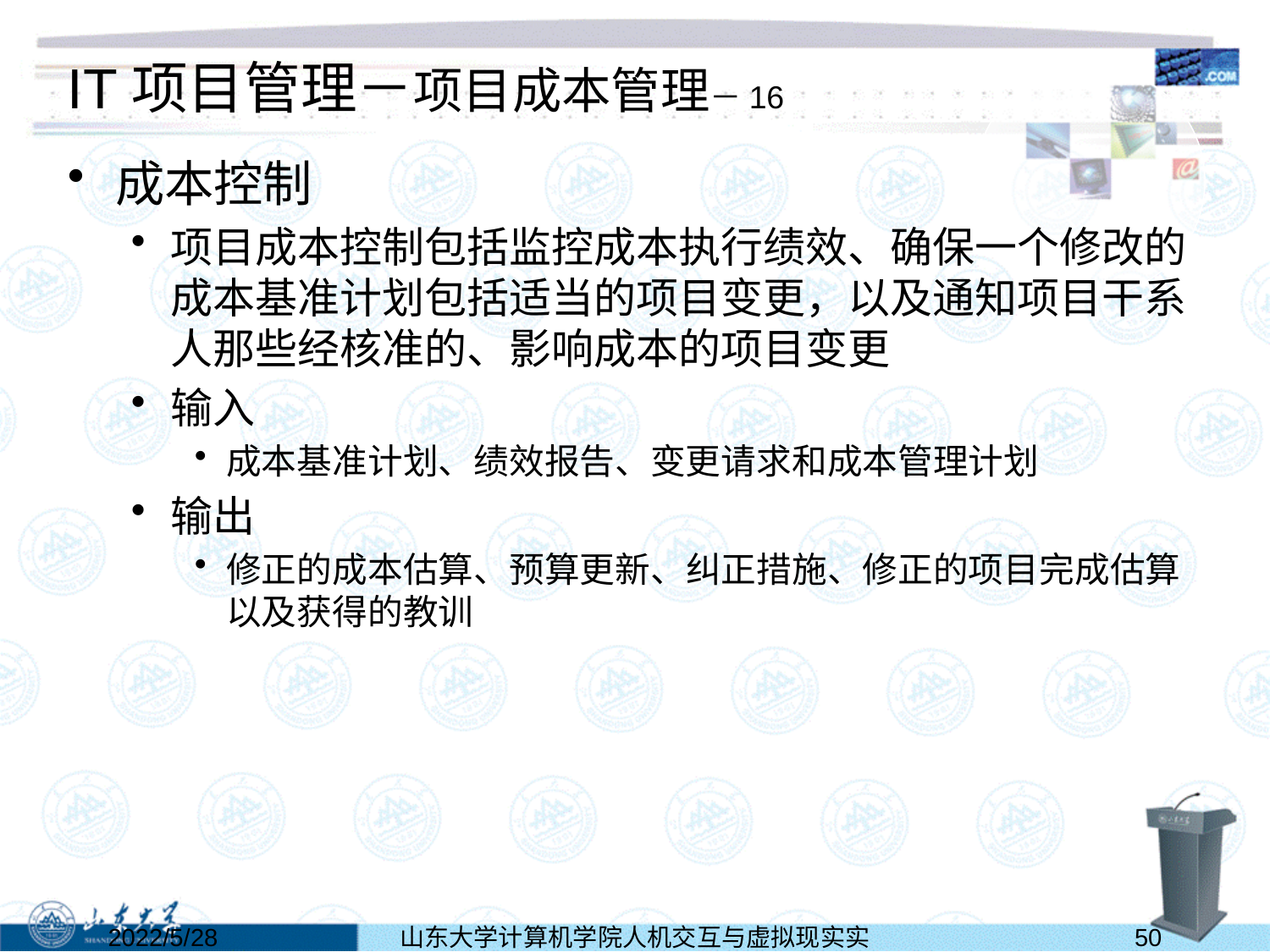

# IT项目管理－项目成本管理－16
成本控制
项目成本控制包括监控成本执行绩效、确保一个修改的成本基准计划包括适当的项目变更，以及通知项目干系人那些经核准的、影响成本的项目变更
输入
成本基准计划、绩效报告、变更请求和成本管理计划
输出
修正的成本估算、预算更新、纠正措施、修正的项目完成估算以及获得的教训
2022/5/28
山东大学计算机学院人机交互与虚拟现实实验室
50